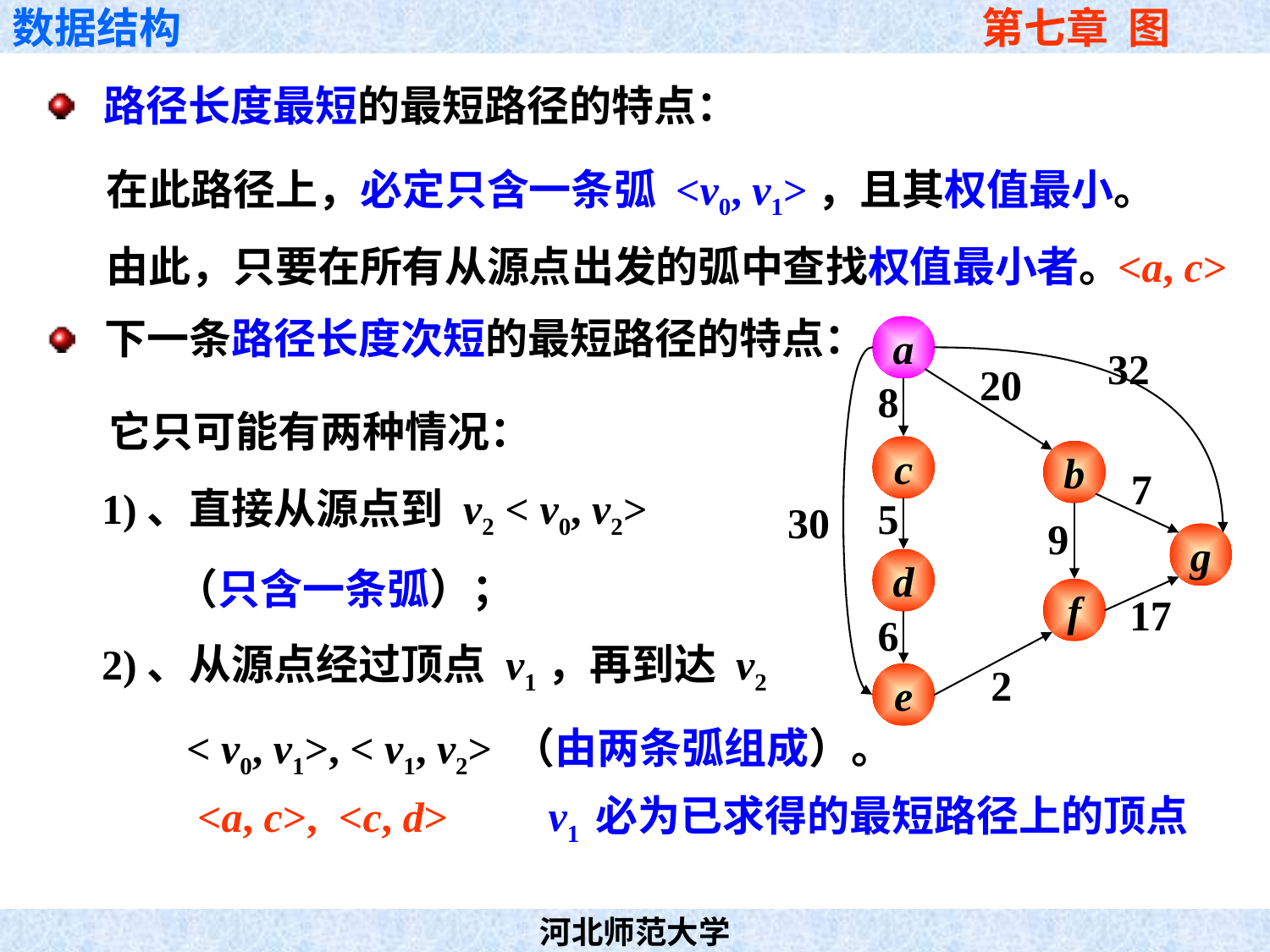

路径长度最短的最短路径的特点：
    在此路径上，必定只含一条弧 <v0, v1>，且其权值最小。
    由此，只要在所有从源点出发的弧中查找权值最小者。
<a, c>
  下一条路径长度次短的最短路径的特点：
a
32
20
8
c
b
7
5
30
9
g
d
f
17
6
2
e
   它只可能有两种情况：
   1)、直接从源点到 v2 < v0, v2>
          （只含一条弧）；
   2)、从源点经过顶点 v1，再到达 v2
           < v0, v1>, < v1, v2> （由两条弧组成）。
<a, c>,  <c, d>
v1 必为已求得的最短路径上的顶点